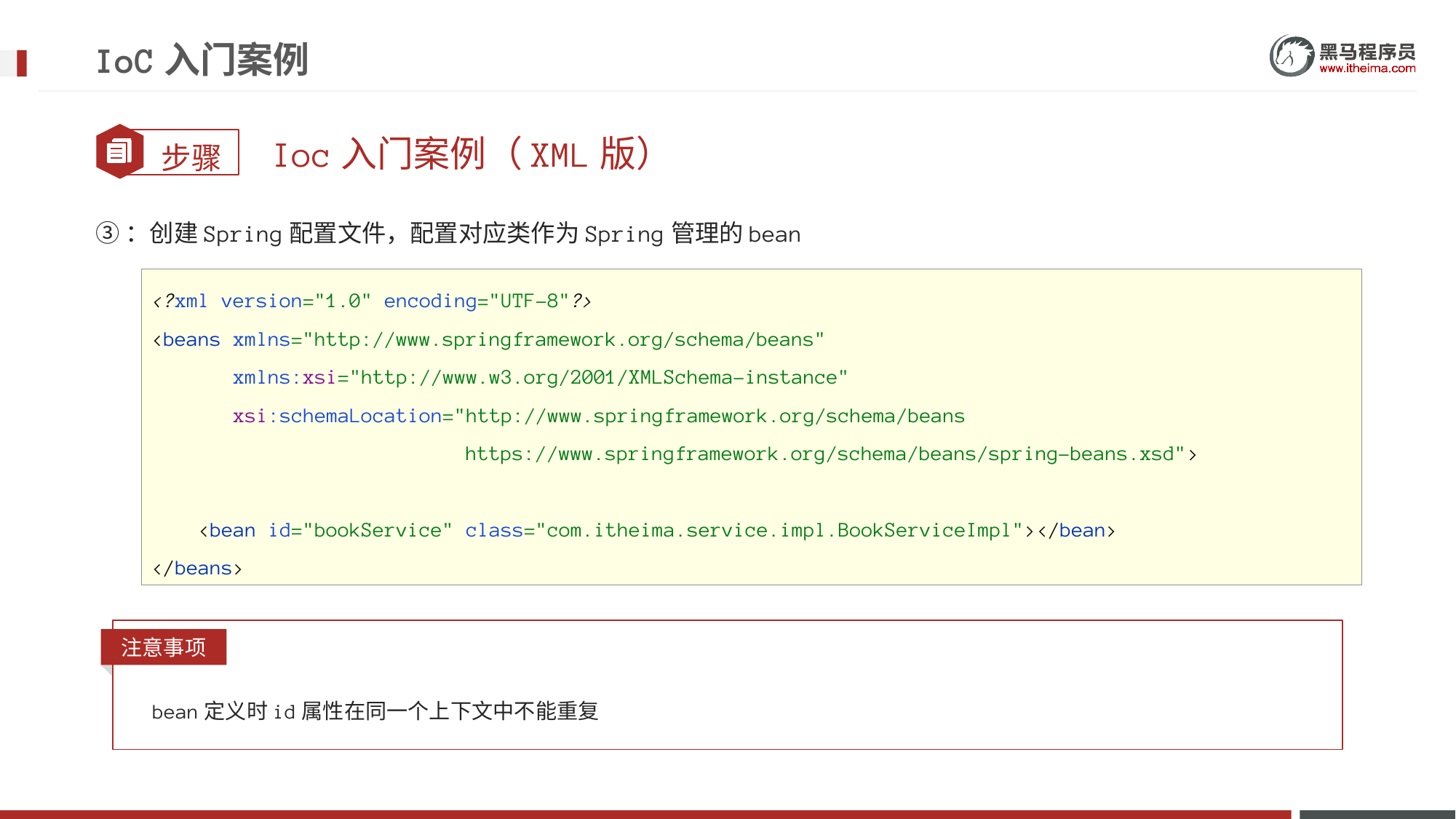

# IoC入门案例
Ioc入门案例（XML版）
③：创建Spring配置文件，配置对应类作为Spring管理的bean
<?xml version="1.0" encoding="UTF-8"?>
<beans xmlns="http://www.springframework.org/schema/beans"
       xmlns:xsi="http://www.w3.org/2001/XMLSchema-instance"
       xsi:schemaLocation="http://www.springframework.org/schema/beans
                           https://www.springframework.org/schema/beans/spring-beans.xsd">
    <bean id="bookService" class="com.itheima.service.impl.BookServiceImpl"></bean>
</beans>

注意事项

bean定义时id属性在同一个上下文中不能重复